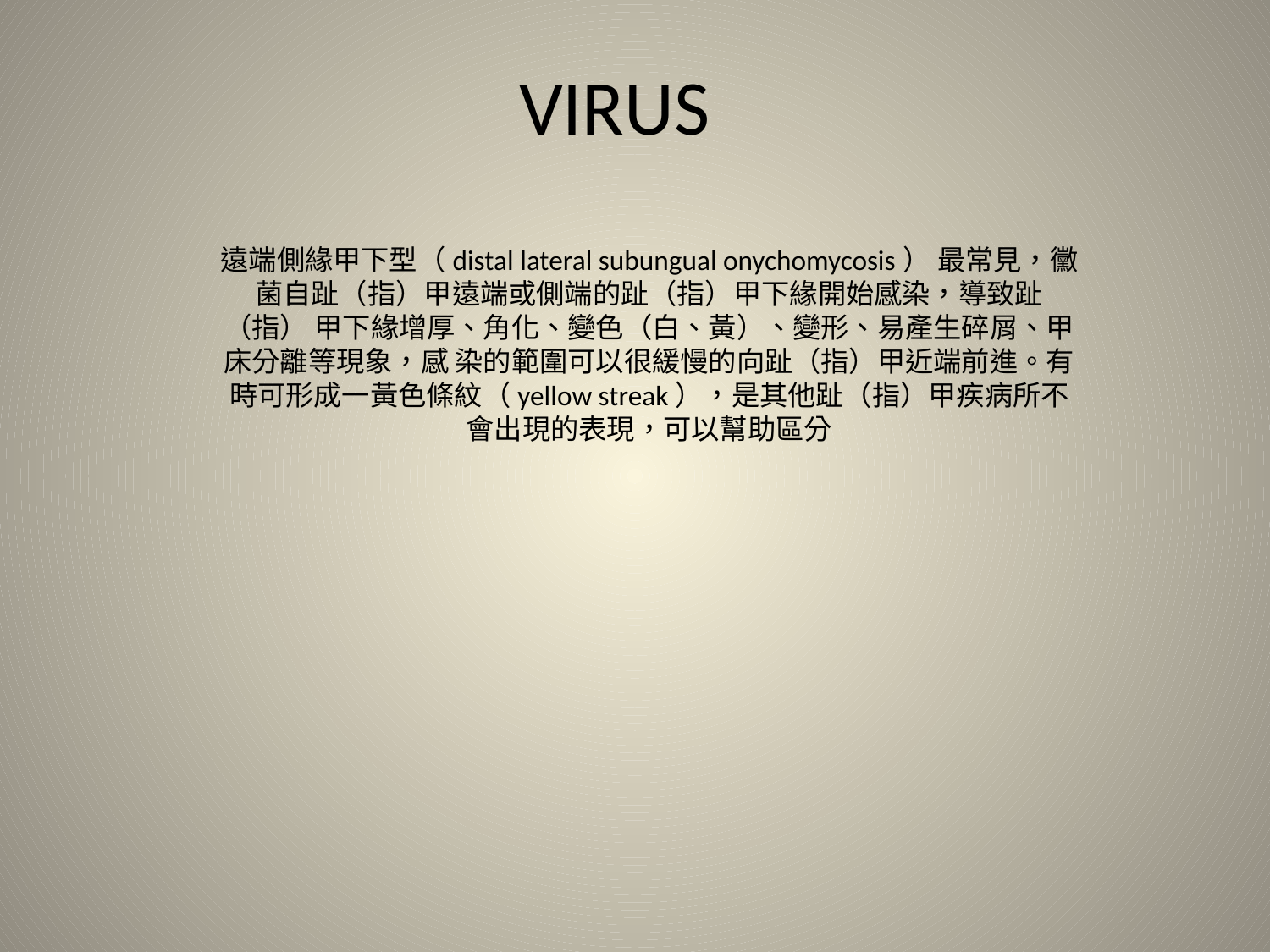

# VIRUS
遠端側緣甲下型（distal lateral subungual onychomycosis） 最常見，黴菌自趾（指）甲遠端或側端的趾（指）甲下緣開始感染，導致趾（指） 甲下緣增厚、角化、變色（白、黃）、變形、易產生碎屑、甲床分離等現象，感 染的範圍可以很緩慢的向趾（指）甲近端前進。有時可形成一黃色條紋（yellow streak），是其他趾（指）甲疾病所不會出現的表現，可以幫助區分